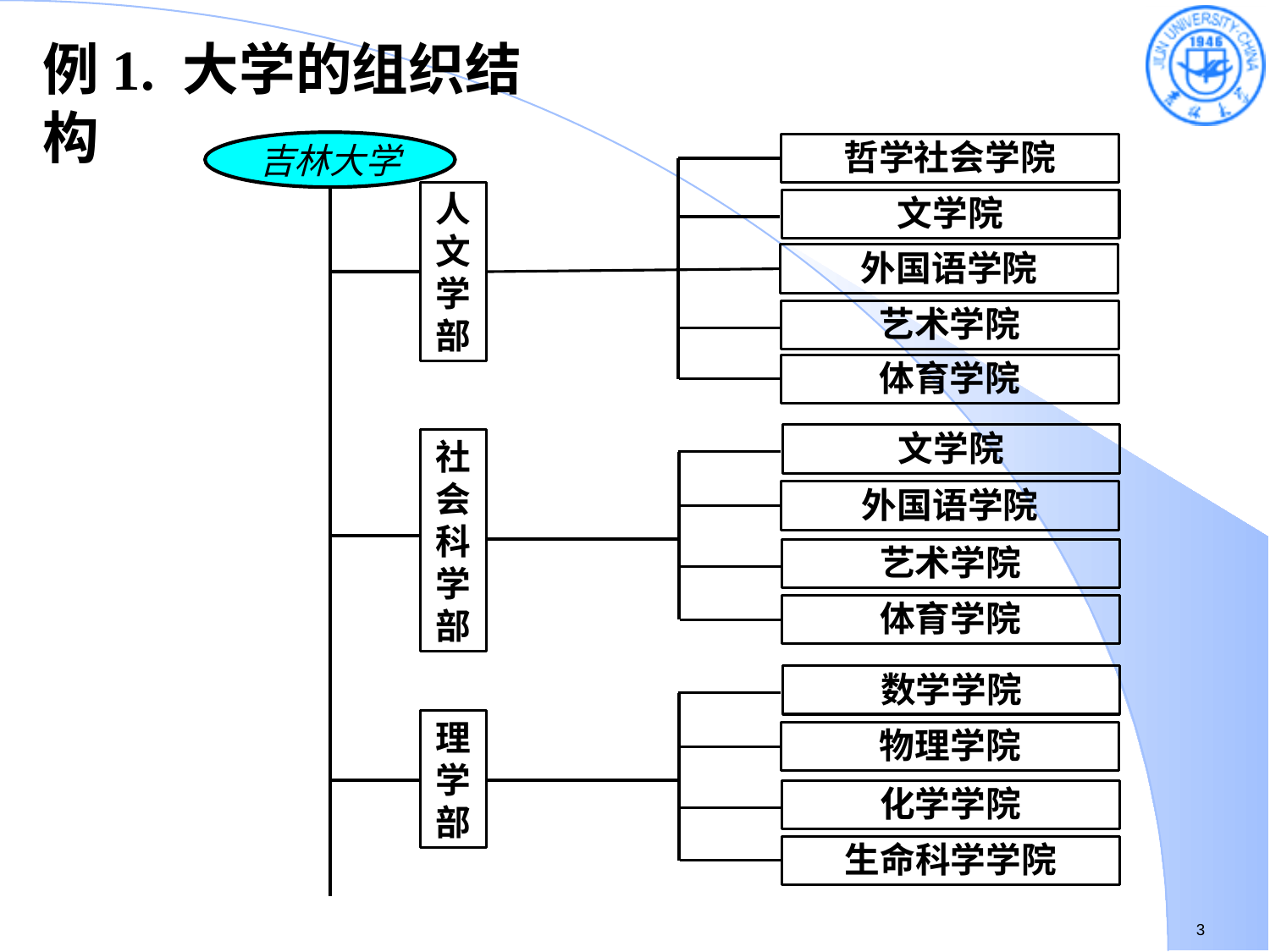

例1. 大学的组织结构
吉林大学
哲学社会学院

文学院
人文学部

外国语学院
艺术学院

体育学院

文学院
社会科学部

外国语学院

艺术学院

体育学院

数学学院

理学部
物理学院

化学学院

生命科学学院